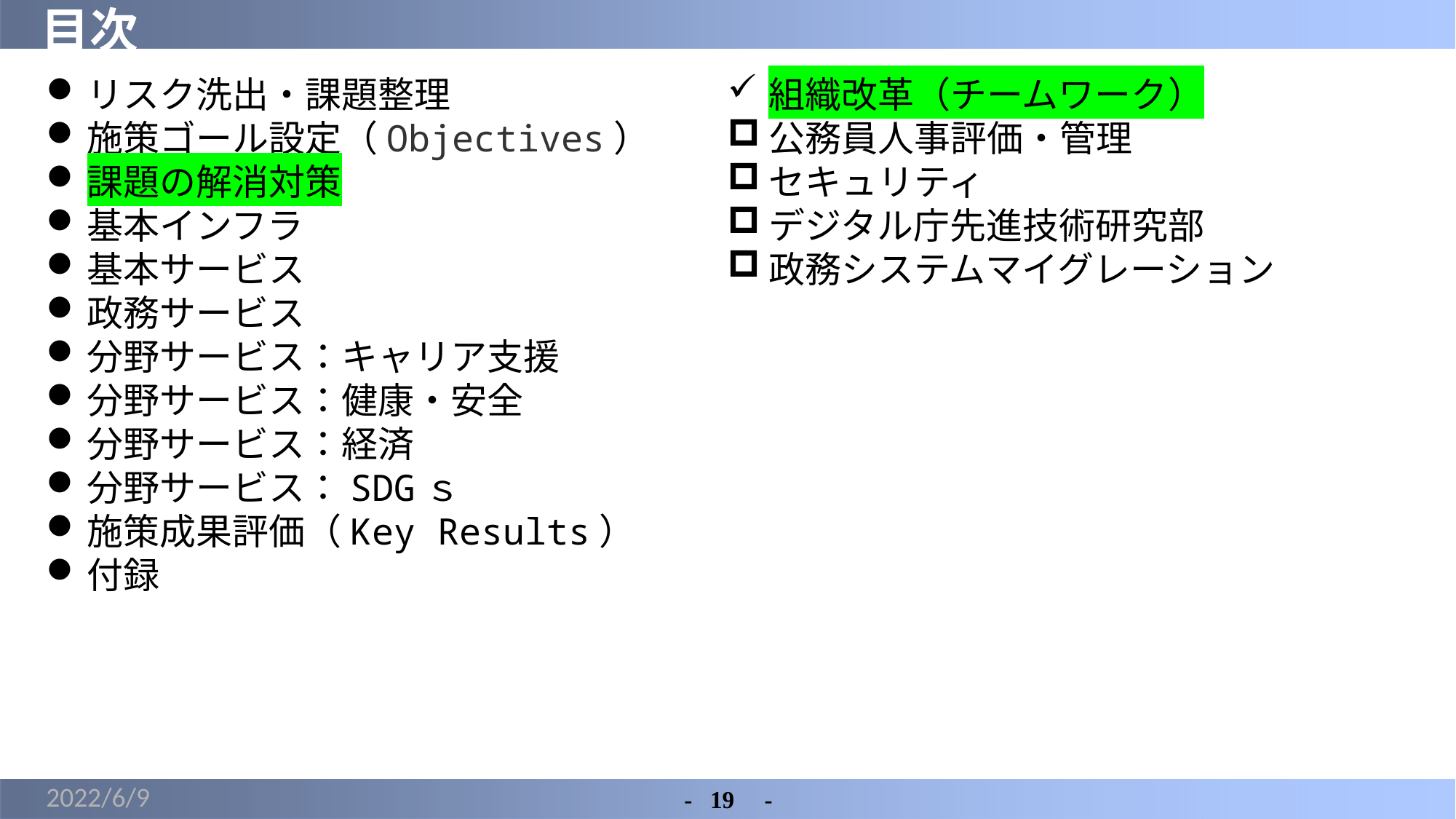

# 目次
リスク洗出・課題整理
施策ゴール設定（Objectives）
課題の解消対策
基本インフラ
基本サービス
政務サービス
分野サービス：キャリア支援
分野サービス：健康・安全
分野サービス：経済
分野サービス：SDGｓ
施策成果評価（Key Results）
付録
組織改革（チームワーク）
公務員人事評価・管理
セキュリティ
デジタル庁先進技術研究部
政務システムマイグレーション

2022/6/9
-	19　-